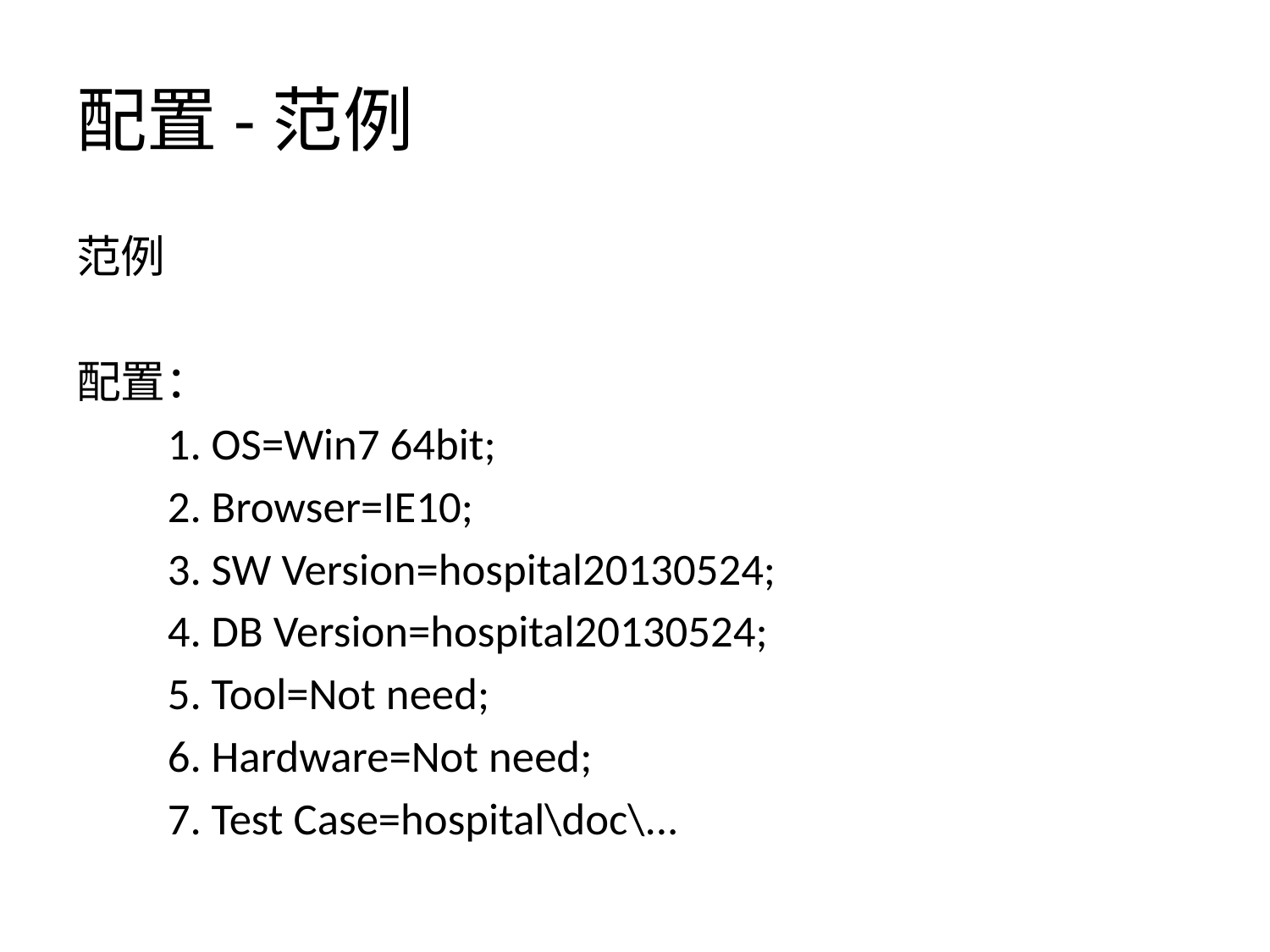

# 配置-范例
范例

配置：
         1. OS=Win7 64bit;
         2. Browser=IE10;
         3. SW Version=hospital20130524;
         4. DB Version=hospital20130524;
         5. Tool=Not need;
         6. Hardware=Not need;
         7. Test Case=hospital\doc\...